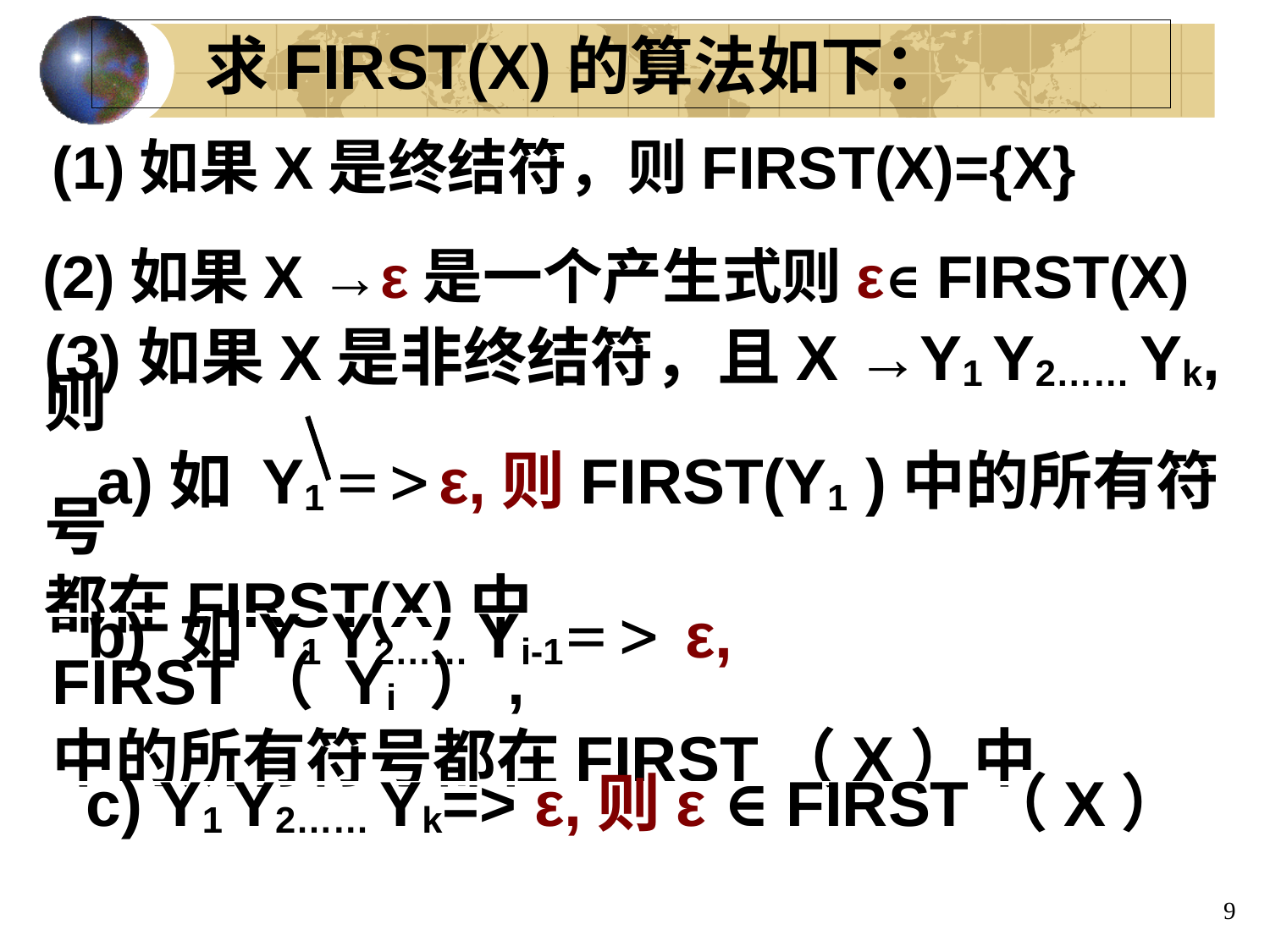

求FIRST(X)的算法如下：
(1)如果X是终结符，则FIRST(X)={X}
(2)如果X →ε是一个产生式则ε∈ FIRST(X)
(3)如果X是非终结符，且X →Y1 Y2…… Yk,则
   a)如 Y1 =>ε,则FIRST(Y1 )中的所有符号
都在FIRST(X)中

  b) 如Y1 Y2…… Yi-1=> ε, 　 FIRST（ Yi ）,
中的所有符号都在FIRST（X）中
c) Y1 Y2…… Yk=> ε,则ε ∈ FIRST（X）
9